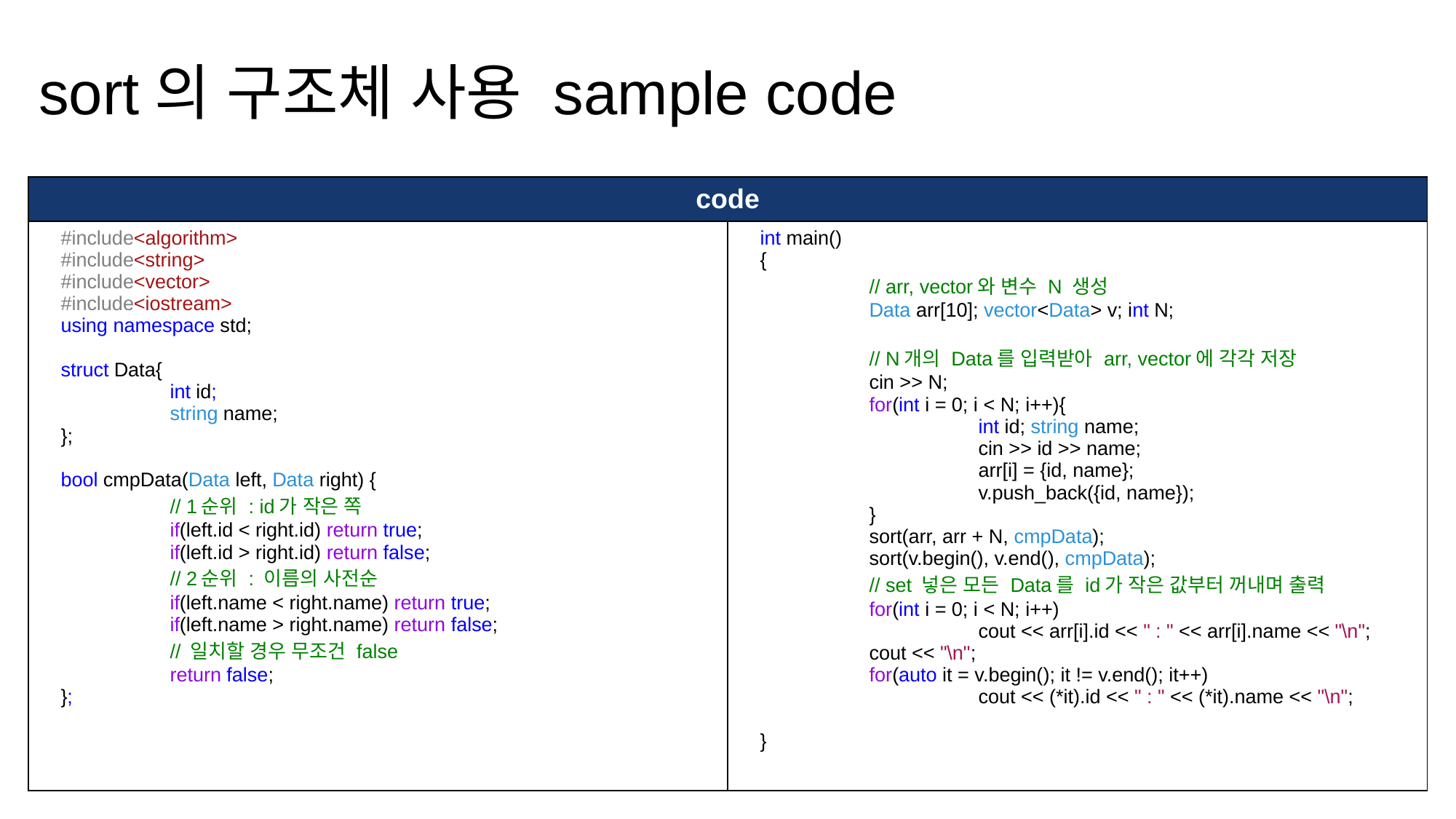

sort의 구조체 사용 sample code
| code |  |
| --- | --- |
| #include<algorithm> #include<string> #include<vector> #include<iostream> using namespace std; struct Data{ int id; string name; }; bool cmpData(Data left, Data right) { // 1순위 : id가 작은 쪽 if(left.id < right.id) return true; if(left.id > right.id) return false; // 2순위 : 이름의 사전순 if(left.name < right.name) return true; if(left.name > right.name) return false; // 일치할 경우 무조건 false return false; }; | int main() { // arr, vector와 변수 N 생성 Data arr[10]; vector<Data> v; int N; // N개의 Data를 입력받아 arr, vector에 각각 저장 cin >> N; for(int i = 0; i < N; i++){ int id; string name; cin >> id >> name; arr[i] = {id, name}; v.push\_back({id, name}); } sort(arr, arr + N, cmpData); sort(v.begin(), v.end(), cmpData); // set 넣은 모든 Data를 id가 작은 값부터 꺼내며 출력 for(int i = 0; i < N; i++) cout << arr[i].id << " : " << arr[i].name << "\n"; cout << "\n"; for(auto it = v.begin(); it != v.end(); it++) cout << (\*it).id << " : " << (\*it).name << "\n"; } |